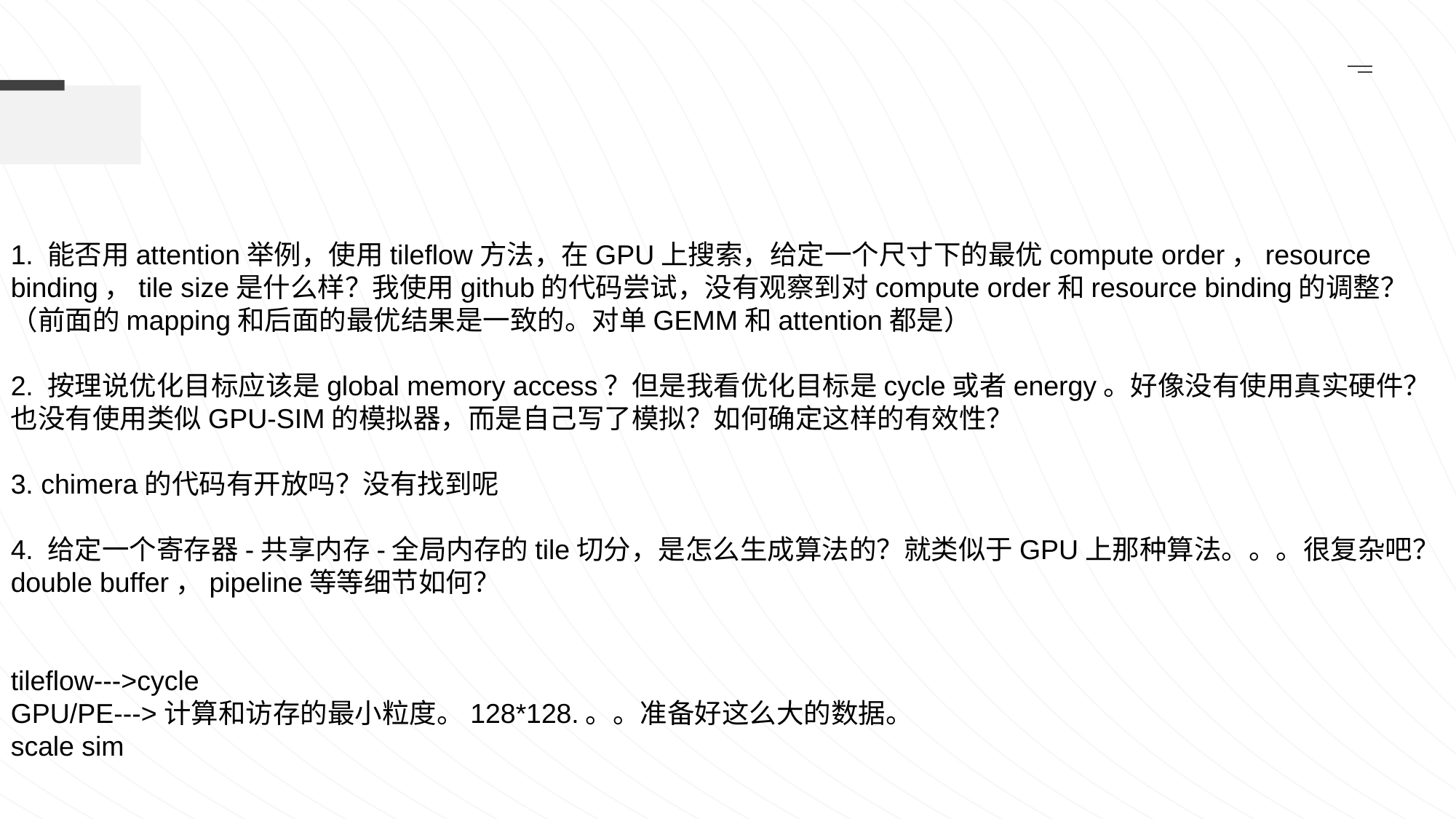

1. 能否用attention举例，使用tileflow方法，在GPU上搜索，给定一个尺寸下的最优compute order，resource binding，tile size是什么样？我使用github的代码尝试，没有观察到对compute order和resource binding的调整？（前面的mapping和后面的最优结果是一致的。对单GEMM和attention都是）

2. 按理说优化目标应该是global memory access？但是我看优化目标是cycle或者energy。好像没有使用真实硬件？也没有使用类似GPU-SIM的模拟器，而是自己写了模拟？如何确定这样的有效性？

3. chimera的代码有开放吗？没有找到呢

4. 给定一个寄存器-共享内存-全局内存的tile切分，是怎么生成算法的？就类似于GPU上那种算法。。。很复杂吧？double buffer，pipeline等等细节如何？

tileflow--->cycle
GPU/PE--->计算和访存的最小粒度。128*128.。。准备好这么大的数据。
scale sim